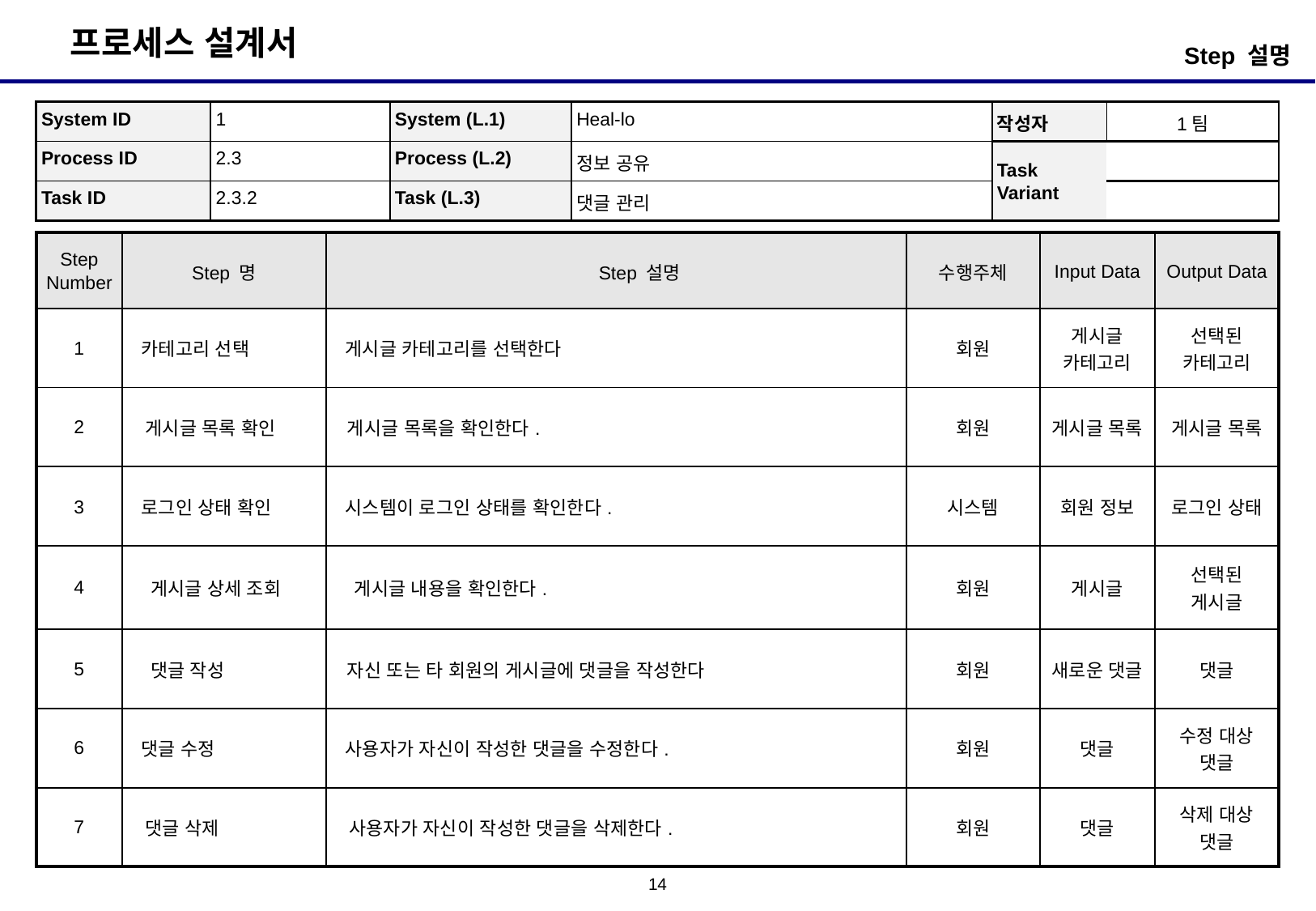

Step 설명
| System ID | 1 | System (L.1) | Heal-lo | 작성자 | 1팀 |
| --- | --- | --- | --- | --- | --- |
| Process ID | 2.3 | Process (L.2) | 정보 공유 | Task Variant |  |
| Task ID | 2.3.2 | Task (L.3) | 댓글 관리 |  |  |
| Step Number | Step 명 | Step 설명 | 수행주체 | Input Data | Output Data |
| --- | --- | --- | --- | --- | --- |
| 1 | 카테고리 선택 | 게시글 카테고리를 선택한다 | 회원 | 게시글 카테고리 | 선택된 카테고리 |
| 2 | 게시글 목록 확인 | 게시글 목록을 확인한다. | 회원 | 게시글 목록 | 게시글 목록 |
| 3 | 로그인 상태 확인 | 시스템이 로그인 상태를 확인한다. | 시스템 | 회원 정보 | 로그인 상태 |
| 4 | 게시글 상세 조회 | 게시글 내용을 확인한다. | 회원 | 게시글 | 선택된 게시글 |
| 5 | 댓글 작성 | 자신 또는 타 회원의 게시글에 댓글을 작성한다 | 회원 | 새로운 댓글 | 댓글 |
| 6 | 댓글 수정 | 사용자가 자신이 작성한 댓글을 수정한다. | 회원 | 댓글 | 수정 대상 댓글 |
| 7 | 댓글 삭제 | 사용자가 자신이 작성한 댓글을 삭제한다. | 회원 | 댓글 | 삭제 대상 댓글 |